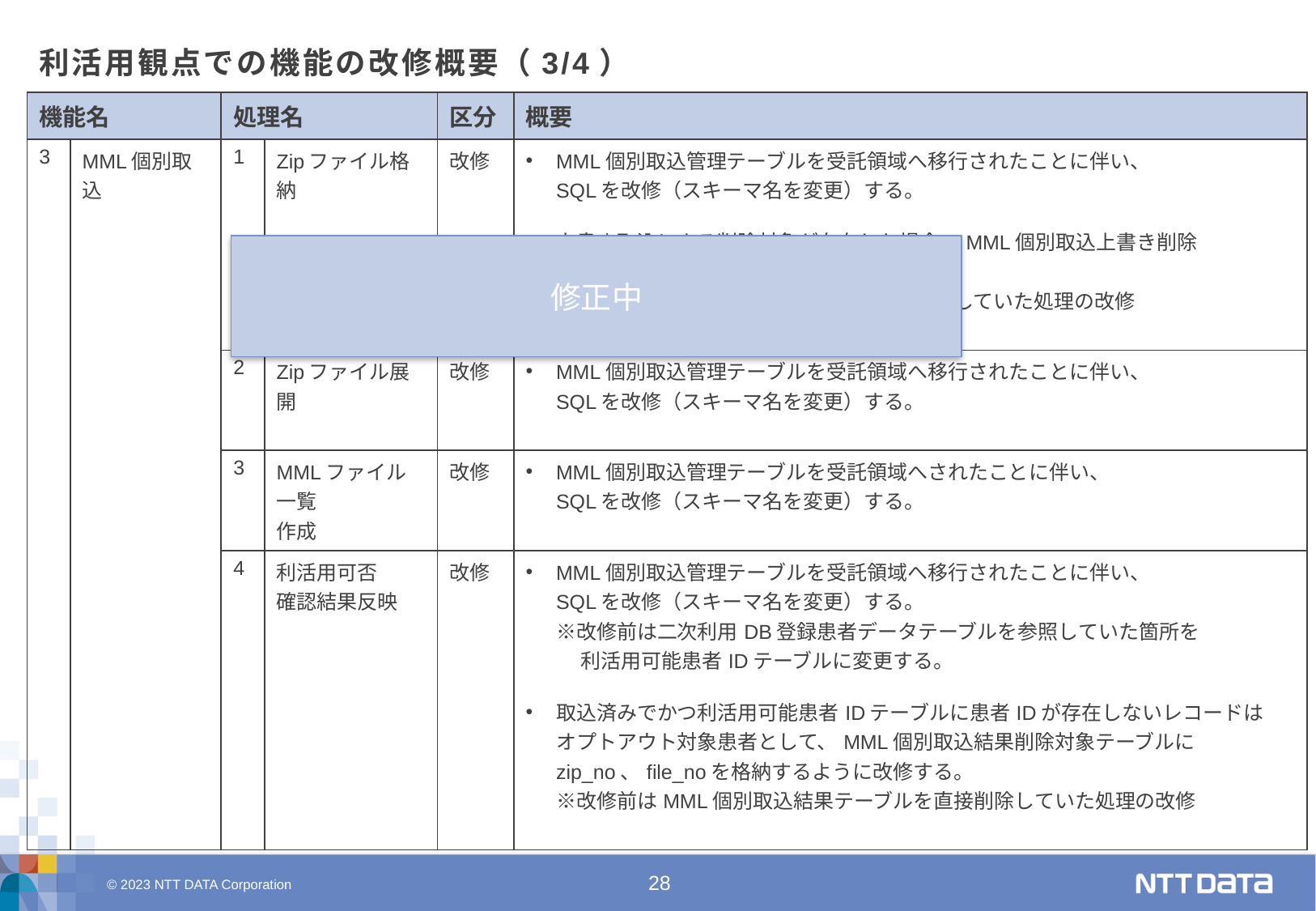

# 利活用観点での機能の改修概要（3/4）
| 機能名 |  | 処理名 |  | 区分 | 概要 |
| --- | --- | --- | --- | --- | --- |
| 3 | MML個別取込 | 1 | Zipファイル格納 | 改修 | MML個別取込管理テーブルを受託領域へ移行されたことに伴い、 SQLを改修（スキーマ名を変更）する。 上書き取込による削除対象が存在した場合、MML個別取込上書き削除 対象テーブルに格納するように改修する。 ※改修前はMML個別取込結果テーブル削除していた処理の改修 |
|  |  | 2 | Zipファイル展開 | 改修 | MML個別取込管理テーブルを受託領域へ移行されたことに伴い、 SQLを改修（スキーマ名を変更）する。 |
|  |  | 3 | MMLファイル一覧 作成 | 改修 | MML個別取込管理テーブルを受託領域へされたことに伴い、 SQLを改修（スキーマ名を変更）する。 |
|  |  | 4 | 利活用可否 確認結果反映 | 改修 | MML個別取込管理テーブルを受託領域へ移行されたことに伴い、 SQLを改修（スキーマ名を変更）する。 ※改修前は二次利用DB登録患者データテーブルを参照していた箇所を 　 利活用可能患者IDテーブルに変更する。 取込済みでかつ利活用可能患者IDテーブルに患者IDが存在しないレコードは オプトアウト対象患者として、MML個別取込結果削除対象テーブルに zip\_no、file\_noを格納するように改修する。 ※改修前はMML個別取込結果テーブルを直接削除していた処理の改修 |
修正中